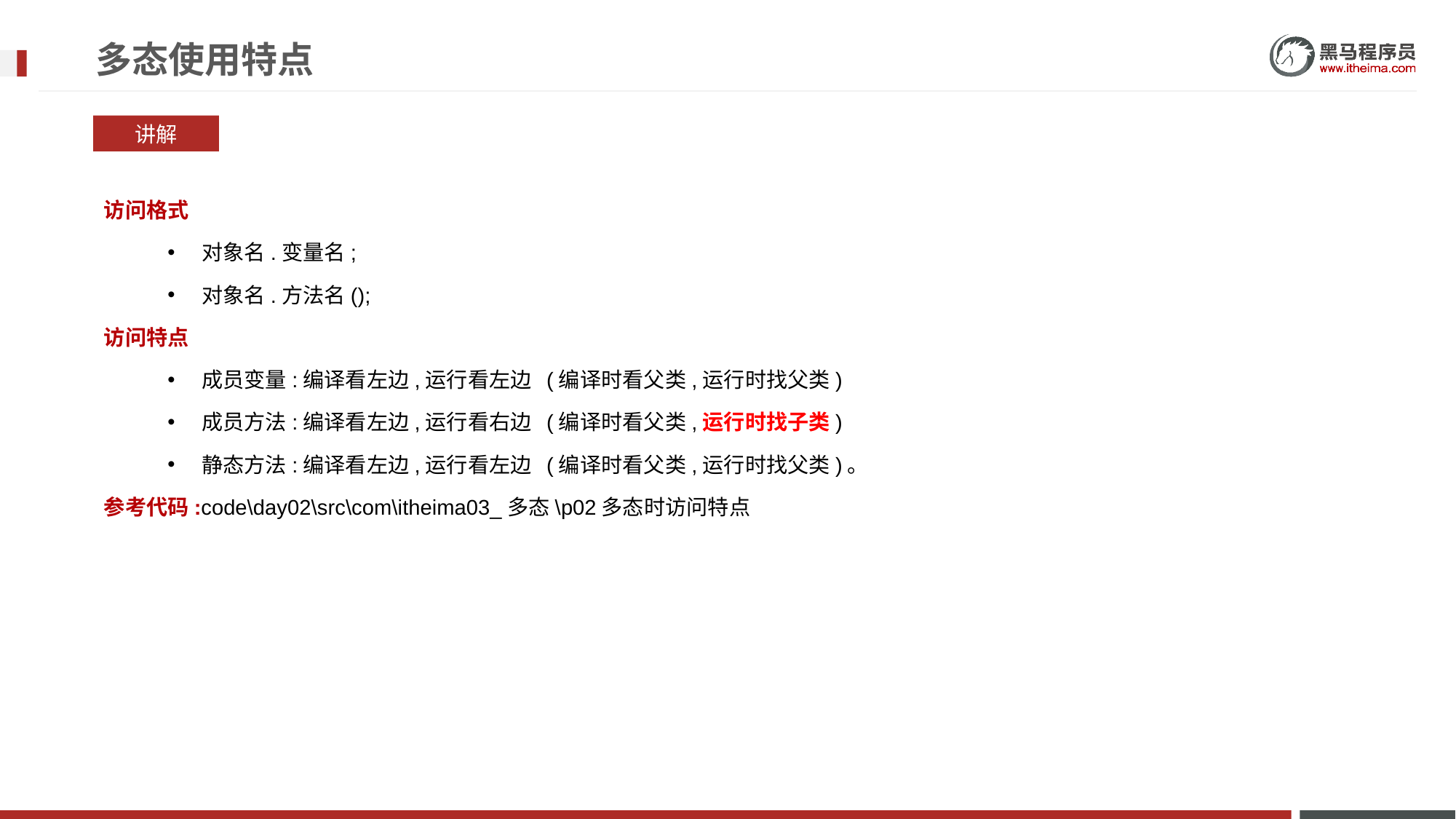

# 多态使用特点
讲解
访问格式
对象名.变量名;
对象名.方法名();
访问特点
成员变量:编译看左边,运行看左边  (编译时看父类,运行时找父类)
成员方法:编译看左边,运行看右边  (编译时看父类,运行时找子类)
静态方法:编译看左边,运行看左边  (编译时看父类,运行时找父类)。
参考代码:code\day02\src\com\itheima03_多态\p02多态时访问特点